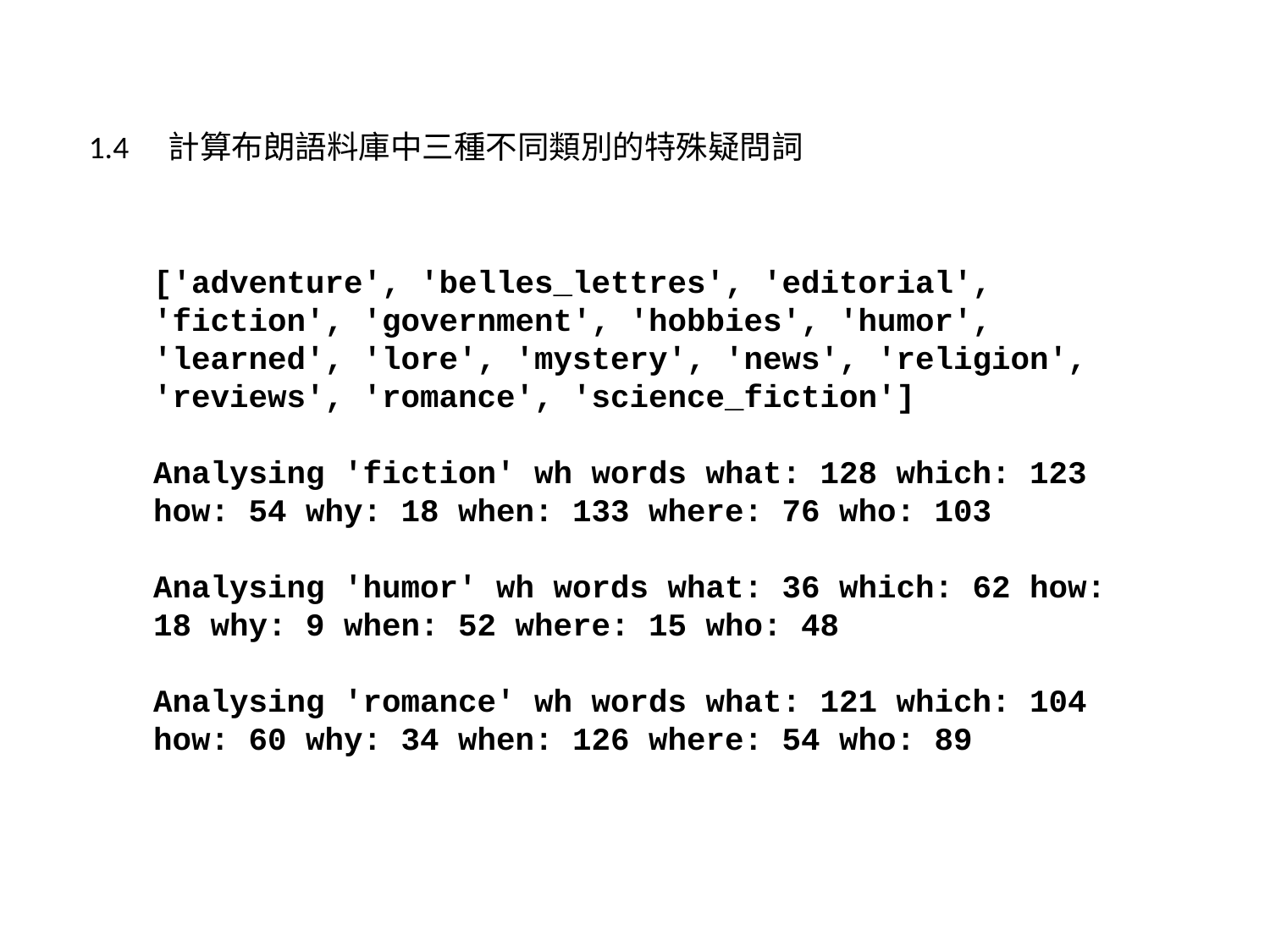

1.4　計算布朗語料庫中三種不同類別的特殊疑問詞
['adventure', 'belles_lettres', 'editorial', 'fiction', 'government', 'hobbies', 'humor', 'learned', 'lore', 'mystery', 'news', 'religion', 'reviews', 'romance', 'science_fiction']

Analysing 'fiction' wh words what: 128 which: 123 how: 54 why: 18 when: 133 where: 76 who: 103

Analysing 'humor' wh words what: 36 which: 62 how: 18 why: 9 when: 52 where: 15 who: 48

Analysing 'romance' wh words what: 121 which: 104 how: 60 why: 34 when: 126 where: 54 who: 89